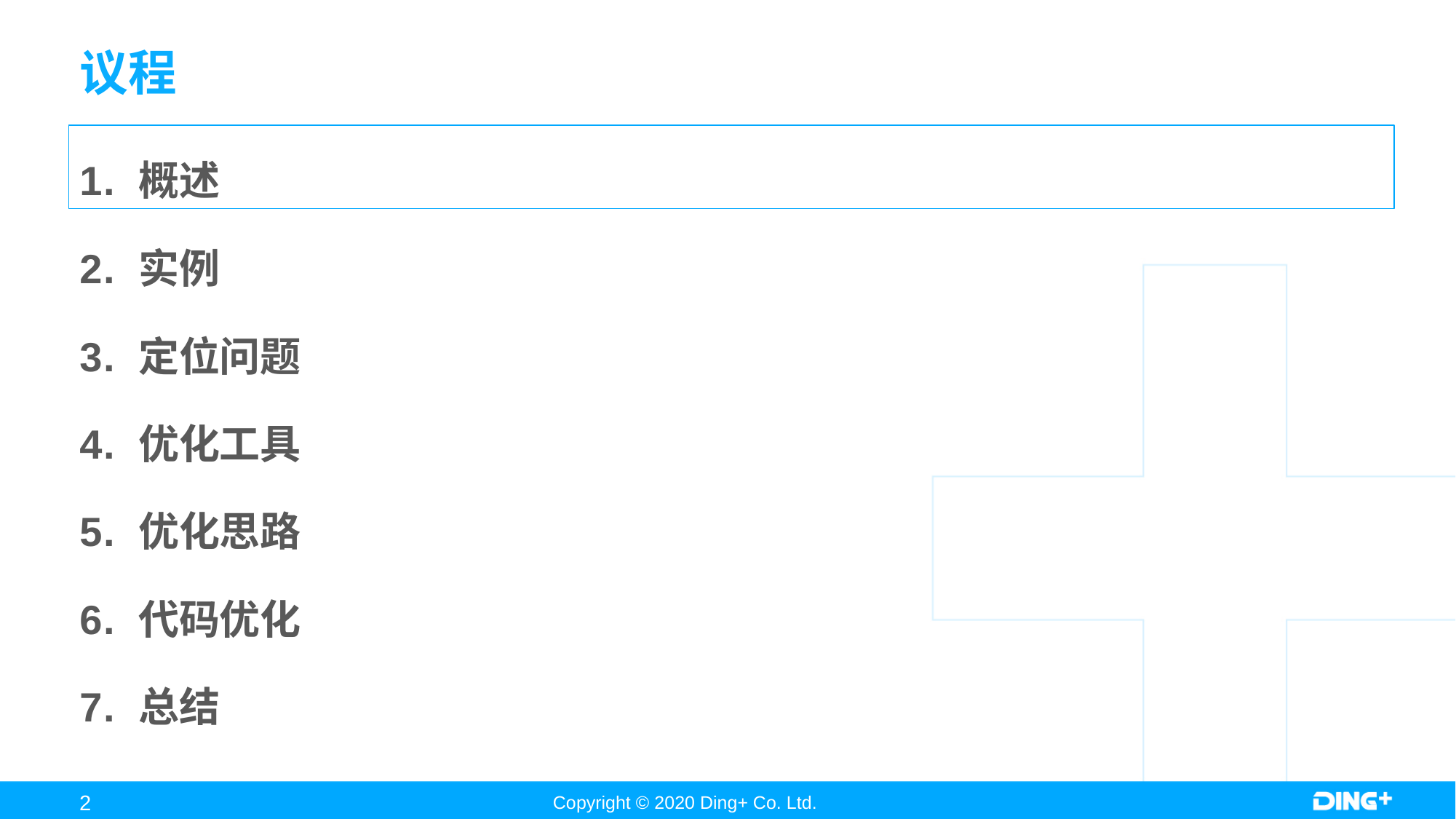

# 议程
概述
实例
定位问题
优化工具
优化思路
代码优化
总结

2
Copyright © 2020 Ding+ Co. Ltd.